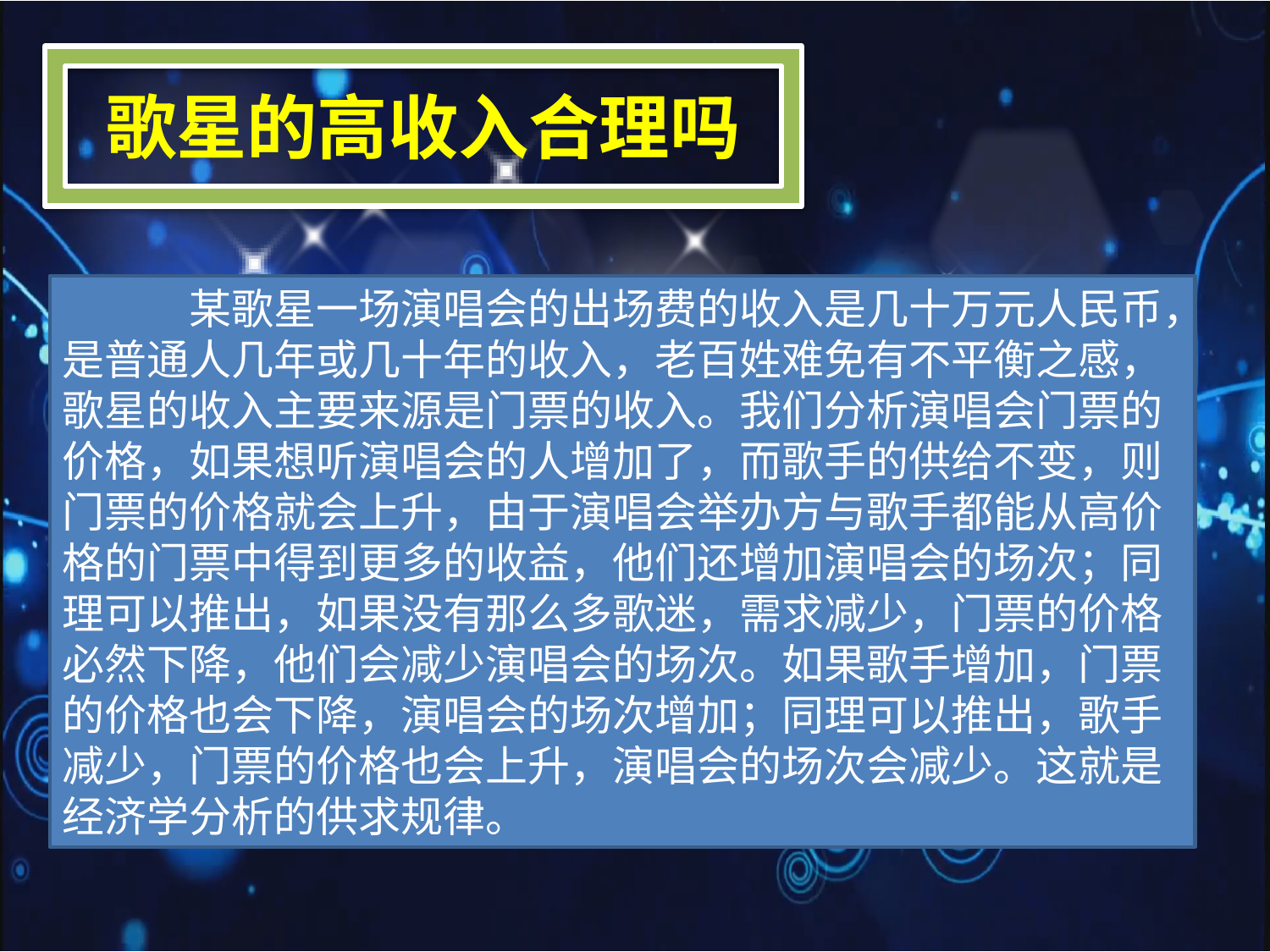

歌星的高收入合理吗
	某歌星一场演唱会的出场费的收入是几十万元人民币，是普通人几年或几十年的收入，老百姓难免有不平衡之感，歌星的收入主要来源是门票的收入。我们分析演唱会门票的价格，如果想听演唱会的人增加了，而歌手的供给不变，则门票的价格就会上升，由于演唱会举办方与歌手都能从高价格的门票中得到更多的收益，他们还增加演唱会的场次；同理可以推出，如果没有那么多歌迷，需求减少，门票的价格必然下降，他们会减少演唱会的场次。如果歌手增加，门票的价格也会下降，演唱会的场次增加；同理可以推出，歌手减少，门票的价格也会上升，演唱会的场次会减少。这就是经济学分析的供求规律。